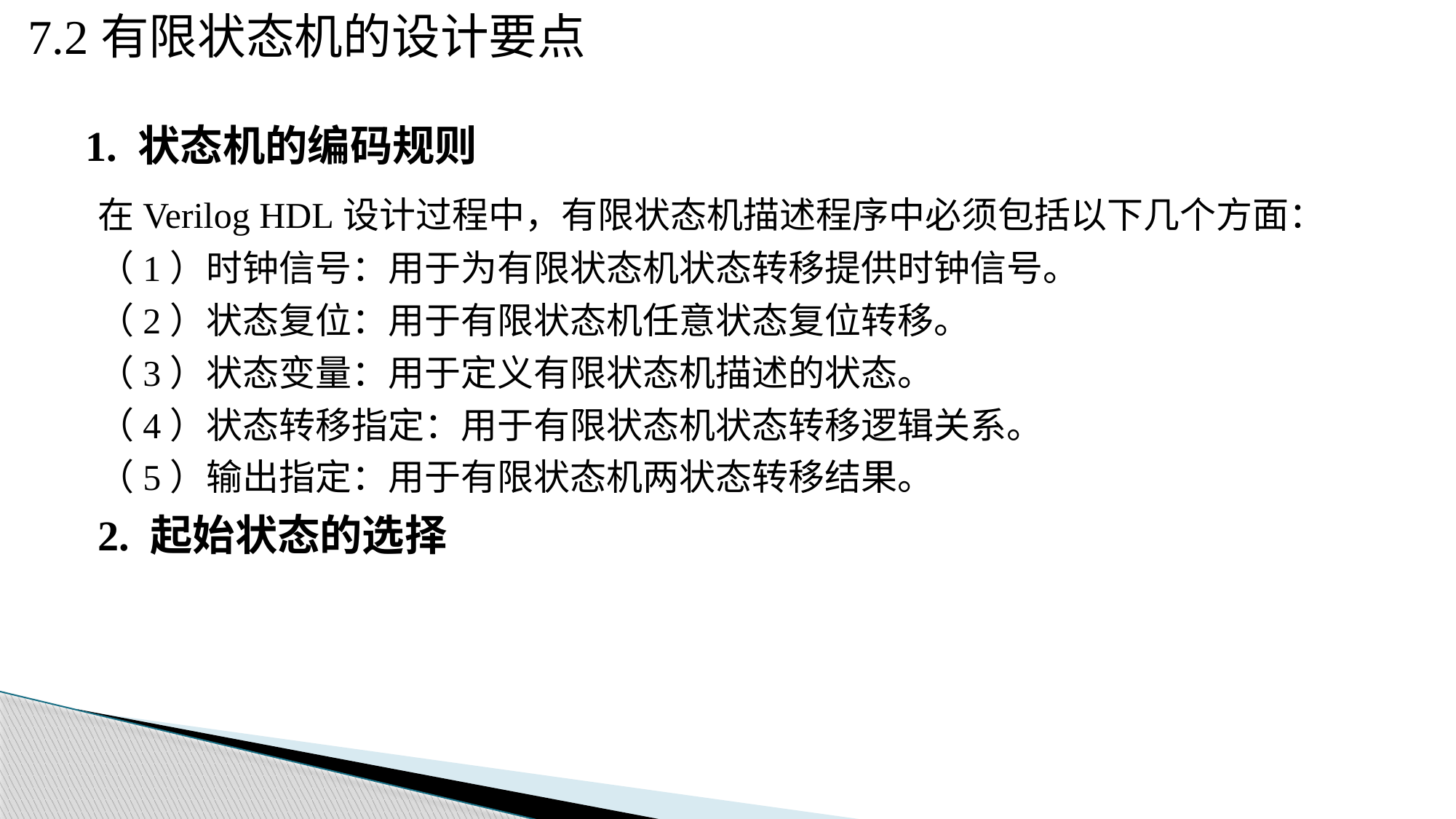

7.2有限状态机的设计要点

1. 状态机的编码规则
在Verilog HDL设计过程中，有限状态机描述程序中必须包括以下几个方面：
（1）时钟信号：用于为有限状态机状态转移提供时钟信号。
（2）状态复位：用于有限状态机任意状态复位转移。
（3）状态变量：用于定义有限状态机描述的状态。
（4）状态转移指定：用于有限状态机状态转移逻辑关系。
（5）输出指定：用于有限状态机两状态转移结果。
2. 起始状态的选择